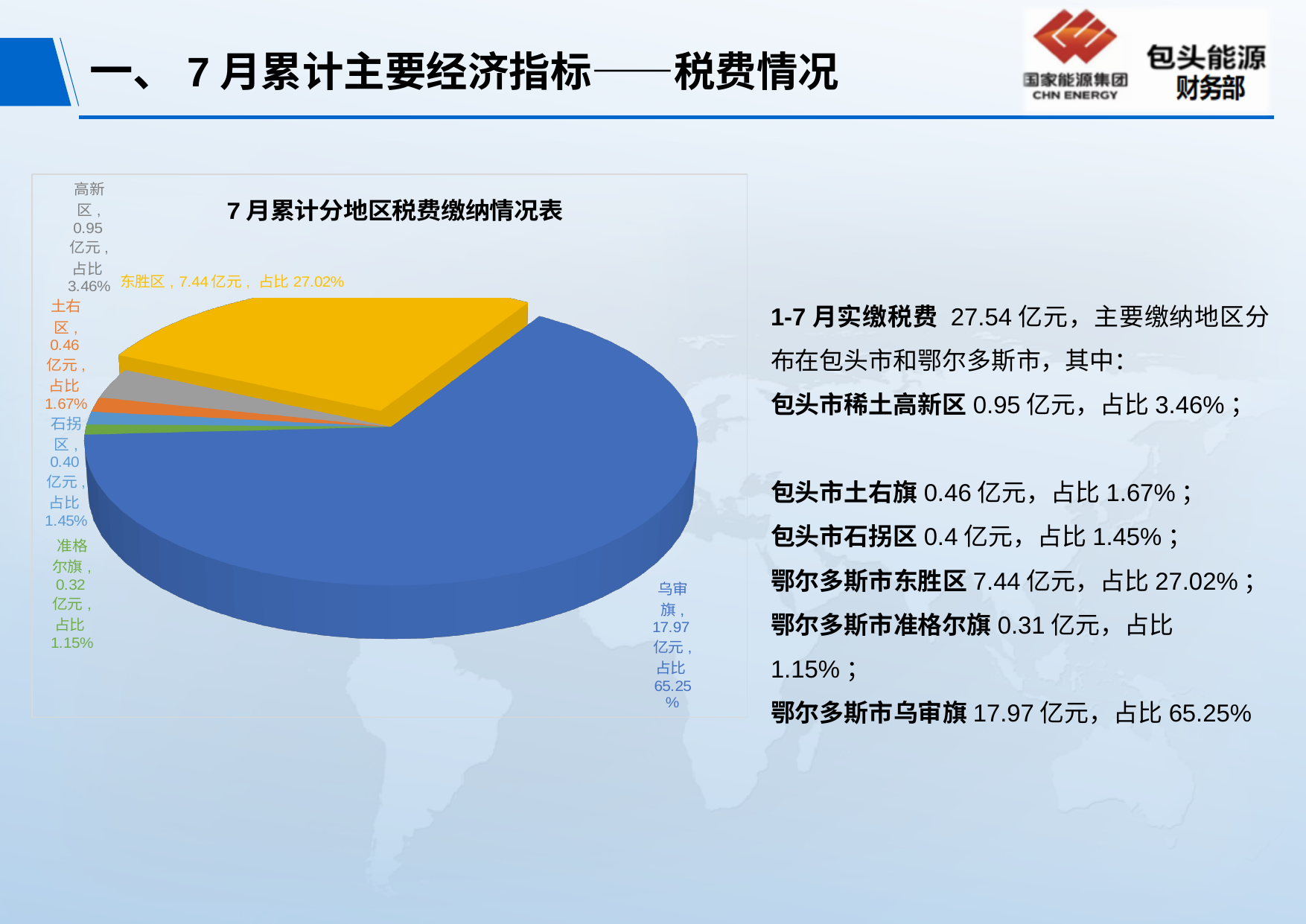

# 一、7月累计主要经济指标——税费情况

[unsupported chart]

1-7月实缴税费 27.54亿元，主要缴纳地区分布在包头市和鄂尔多斯市，其中：
包头市稀土高新区0.95亿元，占比3.46%；
包头市土右旗0.46亿元，占比1.67%；
包头市石拐区0.4亿元，占比1.45%；
鄂尔多斯市东胜区7.44亿元，占比27.02%；
鄂尔多斯市准格尔旗0.31亿元，占比1.15%；
鄂尔多斯市乌审旗17.97亿元，占比65.25%
27